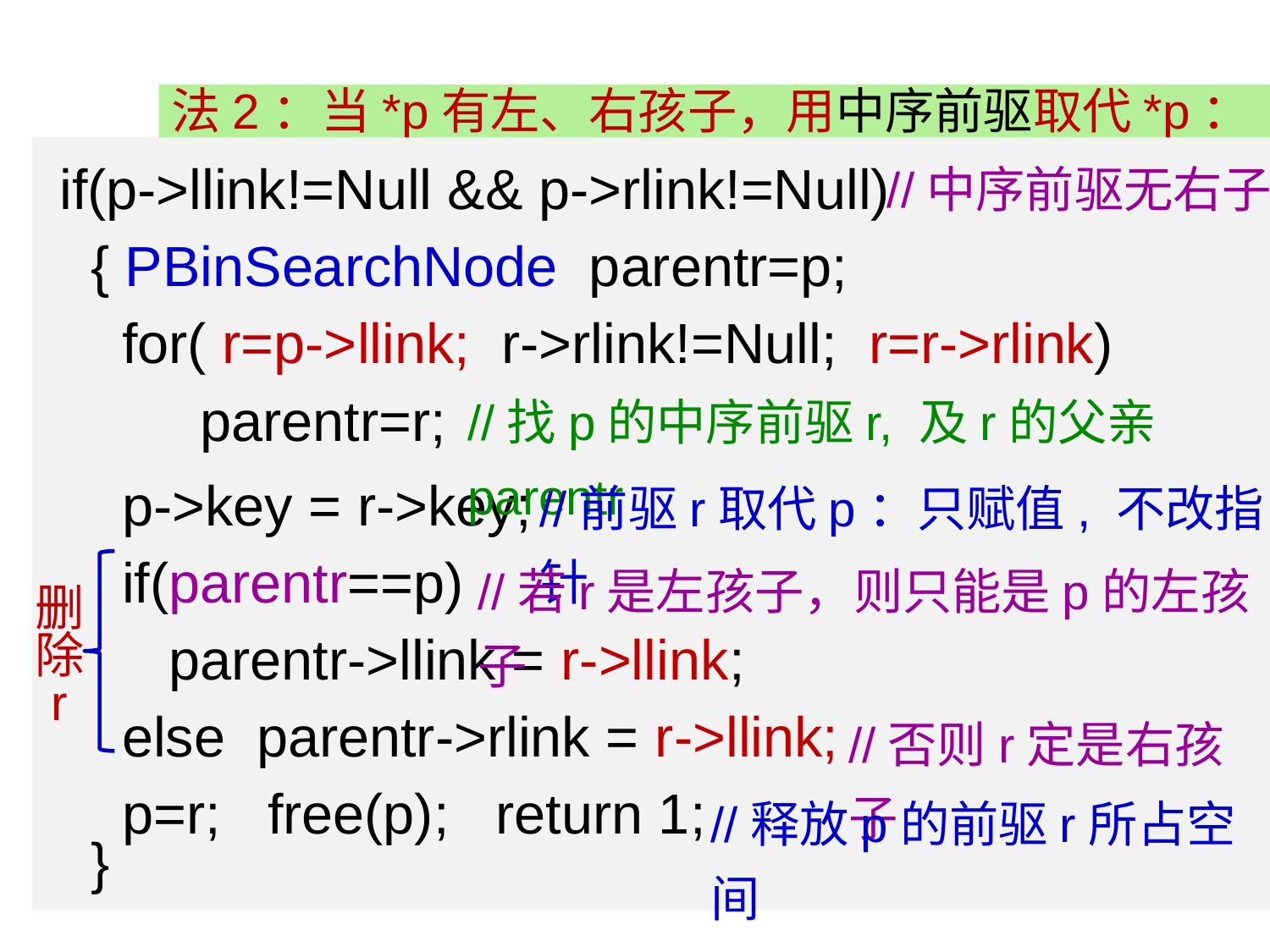

法2：当*p有左、右孩子，用中序前驱取代*p：

if(p->llink!=Null && p->rlink!=Null)
  { PBinSearchNode  parentr=p;
    for( r=p->llink;  r->rlink!=Null;  r=r->rlink)
         parentr=r;
    p->key = r->key;
    if(parentr==p)
       parentr->llink = r->llink;
    else  parentr->rlink = r->llink;
    p=r;   free(p);   return 1;
  }
//中序前驱无右子
//找p的中序前驱r, 及r的父亲parentr
//前驱r取代p：只赋值, 不改指针
//若r是左孩子，则只能是p的左孩子

删
除
r
//否则r定是右孩子
//释放p的前驱r所占空间